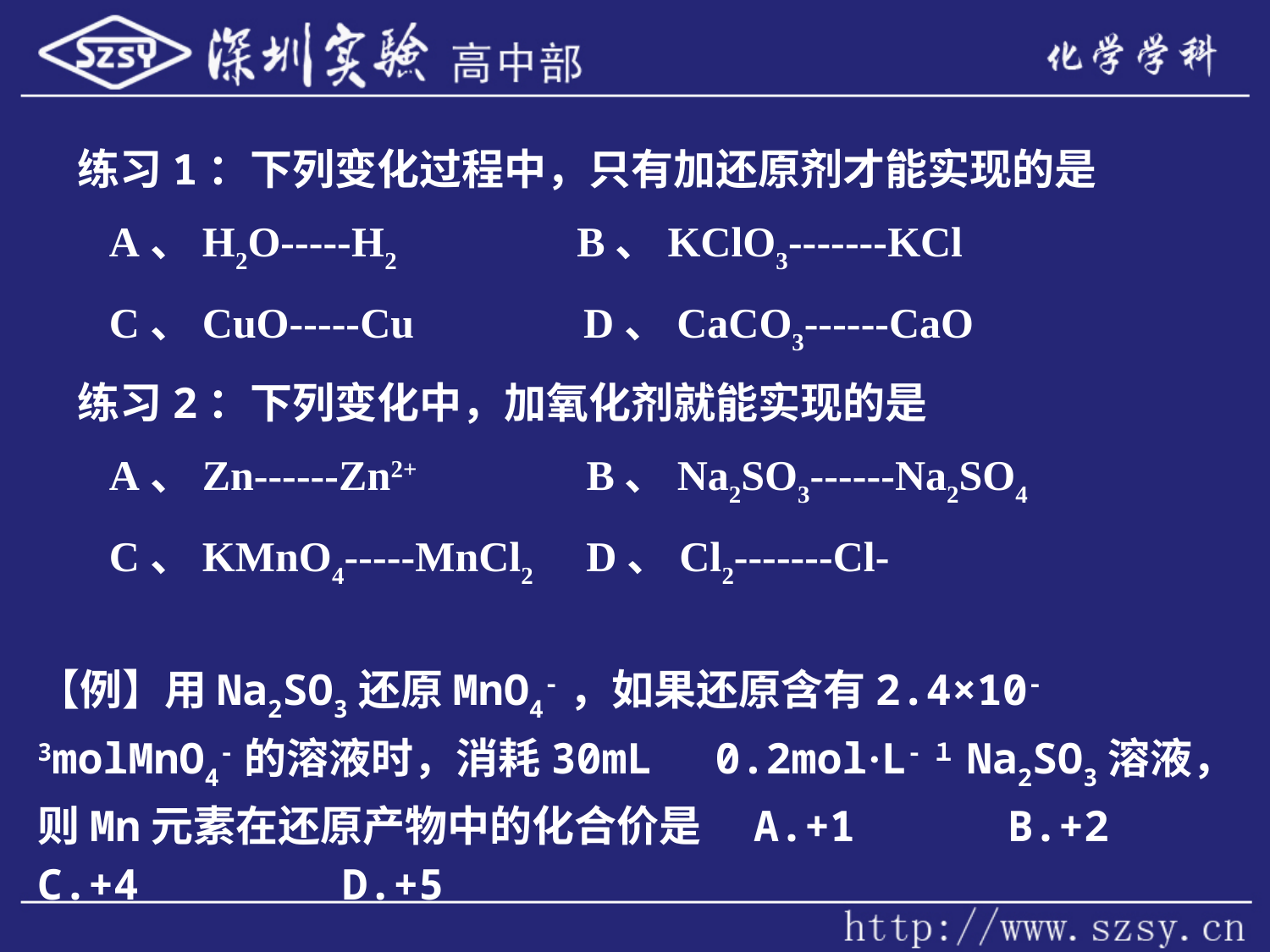

练习1：下列变化过程中，只有加还原剂才能实现的是
   A、H2O-----H2                 B、KClO3-------KCl
   C、CuO-----Cu                D、CaCO3------CaO
练习2：下列变化中，加氧化剂就能实现的是
   A、Zn------Zn2+                B、Na2SO3------Na2SO4
   C、KMnO4-----MnCl2     D、Cl2-------Cl-
【例】用Na2SO3还原MnO4-，如果还原含有2.4×10-3molMnO4-的溶液时，消耗30mL　0.2mol·L-１Na2SO3溶液，则Mn元素在还原产物中的化合价是　A.+1      B.+2     C.+4        D.+5